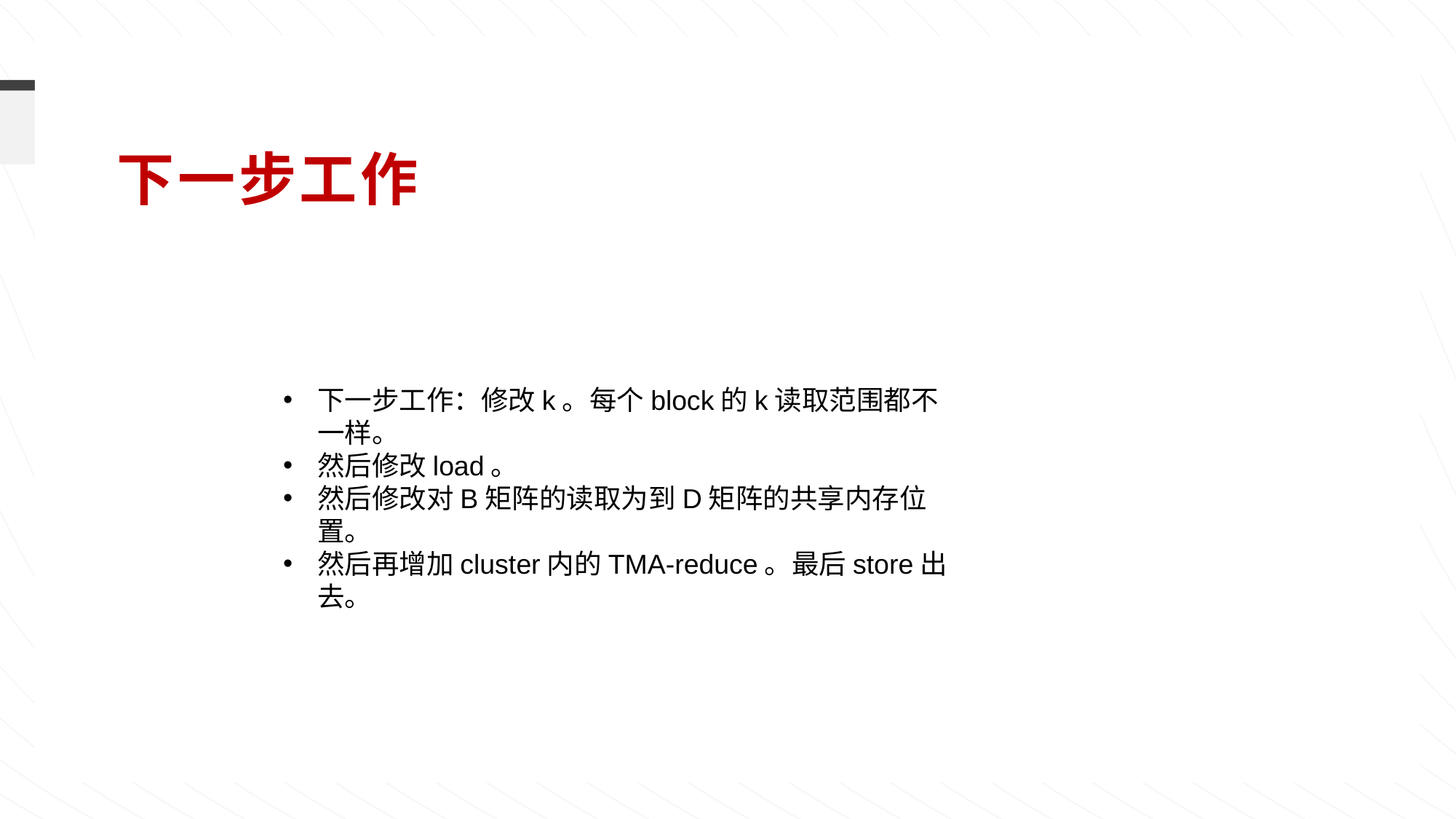

下一步工作
下一步工作：修改k。每个block的k读取范围都不一样。
然后修改load。
然后修改对B矩阵的读取为到D矩阵的共享内存位置。
然后再增加cluster内的TMA-reduce。最后store出去。